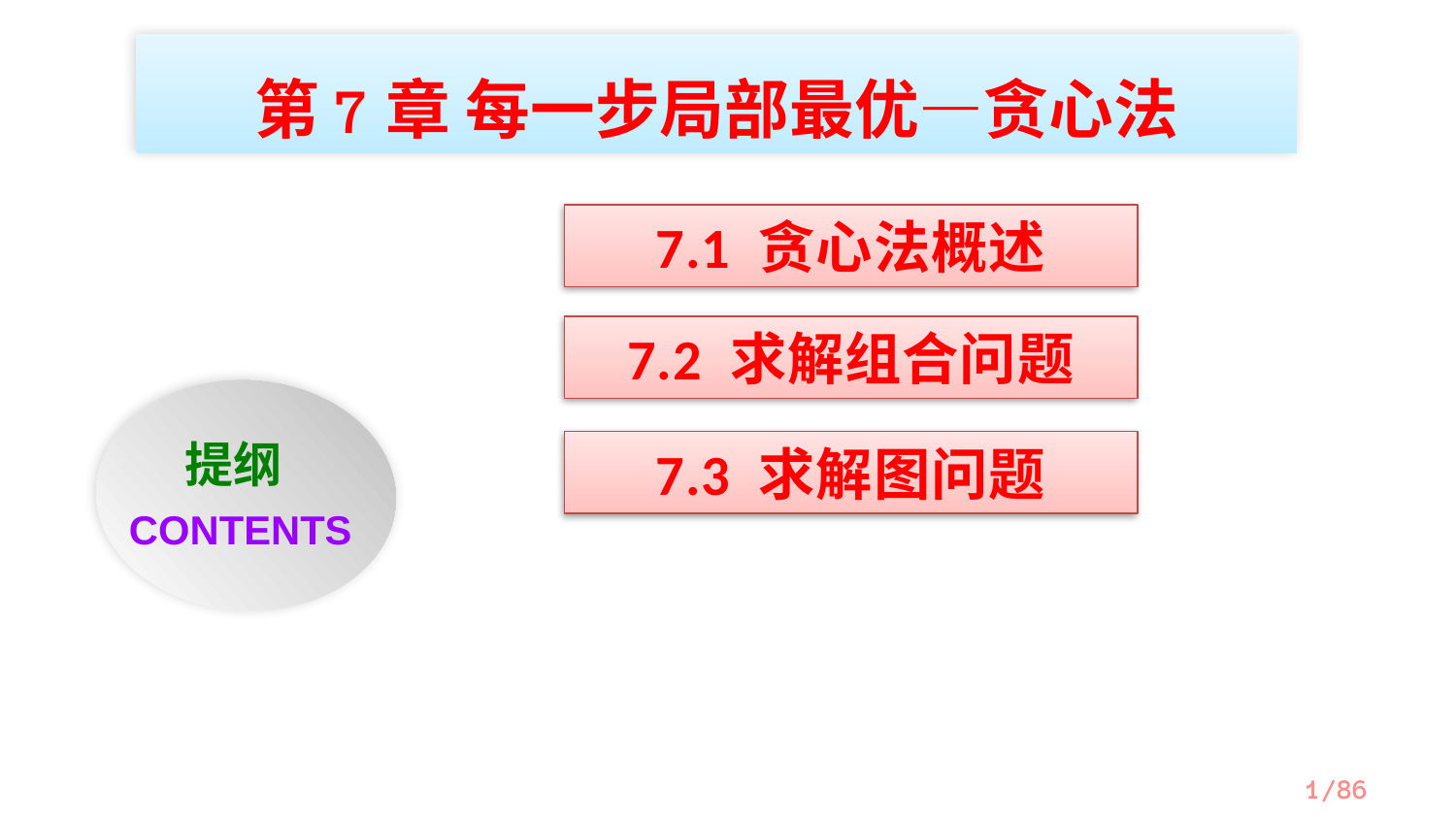

第7章 每一步局部最优—贪心法
7.1 贪心法概述
7.2 求解组合问题

提纲
7.3 求解图问题
CONTENTS
1/86